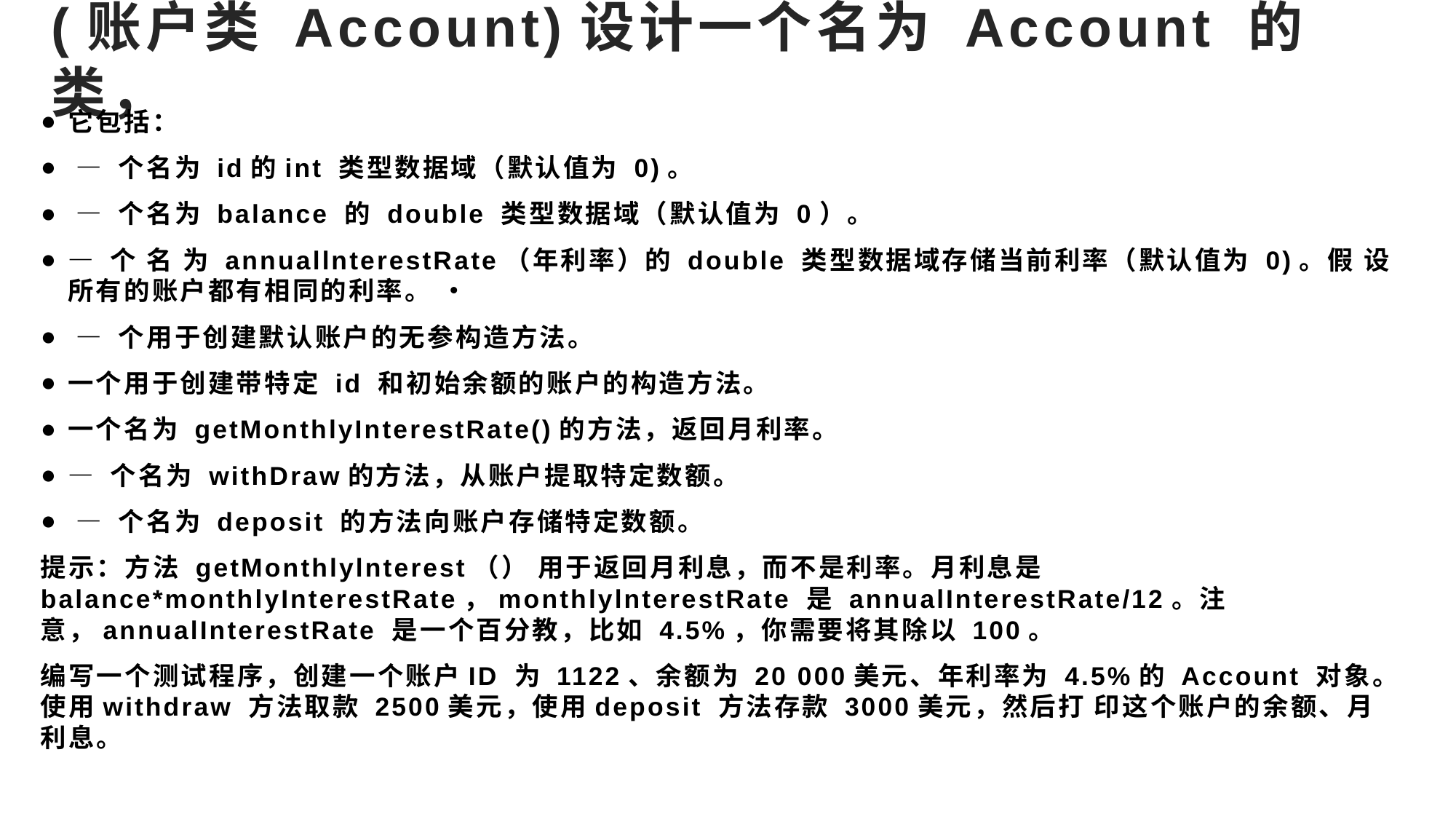

# (账户类 Account)设计一个名为 Account 的类，
它包括：
 — 个名为 id的int 类型数据域（默认值为 0)。
 — 个名为 balance 的 double 类型数据域（默认值为 0）。
— 个 名 为 annuallnterestRate（年利率）的 double 类型数据域存储当前利率（默认值为 0)。假 设所有的账户都有相同的利率。 •
 — 个用于创建默认账户的无参构造方法。
一个用于创建带特定 id 和初始余额的账户的构造方法。
一个名为 getMonthlyInterestRate()的方法，返回月利率。
— 个名为 withDraw的方法，从账户提取特定数额。
 — 个名为 deposit 的方法向账户存储特定数额。
提示：方法 getMonthlylnterest（） 用于返回月利息，而不是利率。月利息是balance*monthlyInterestRate，monthlylnterestRate 是 annualInterestRate/12。注意，annualInterestRate 是一个百分教，比如 4.5%，你需要将其除以 100。
编写一个测试程序，创建一个账户ID 为 1122、余额为 20 000美元、年利率为 4.5%的 Account 对象。使用withdraw 方法取款 2500美元，使用deposit 方法存款 3000美元，然后打 印这个账户的余额、月利息。